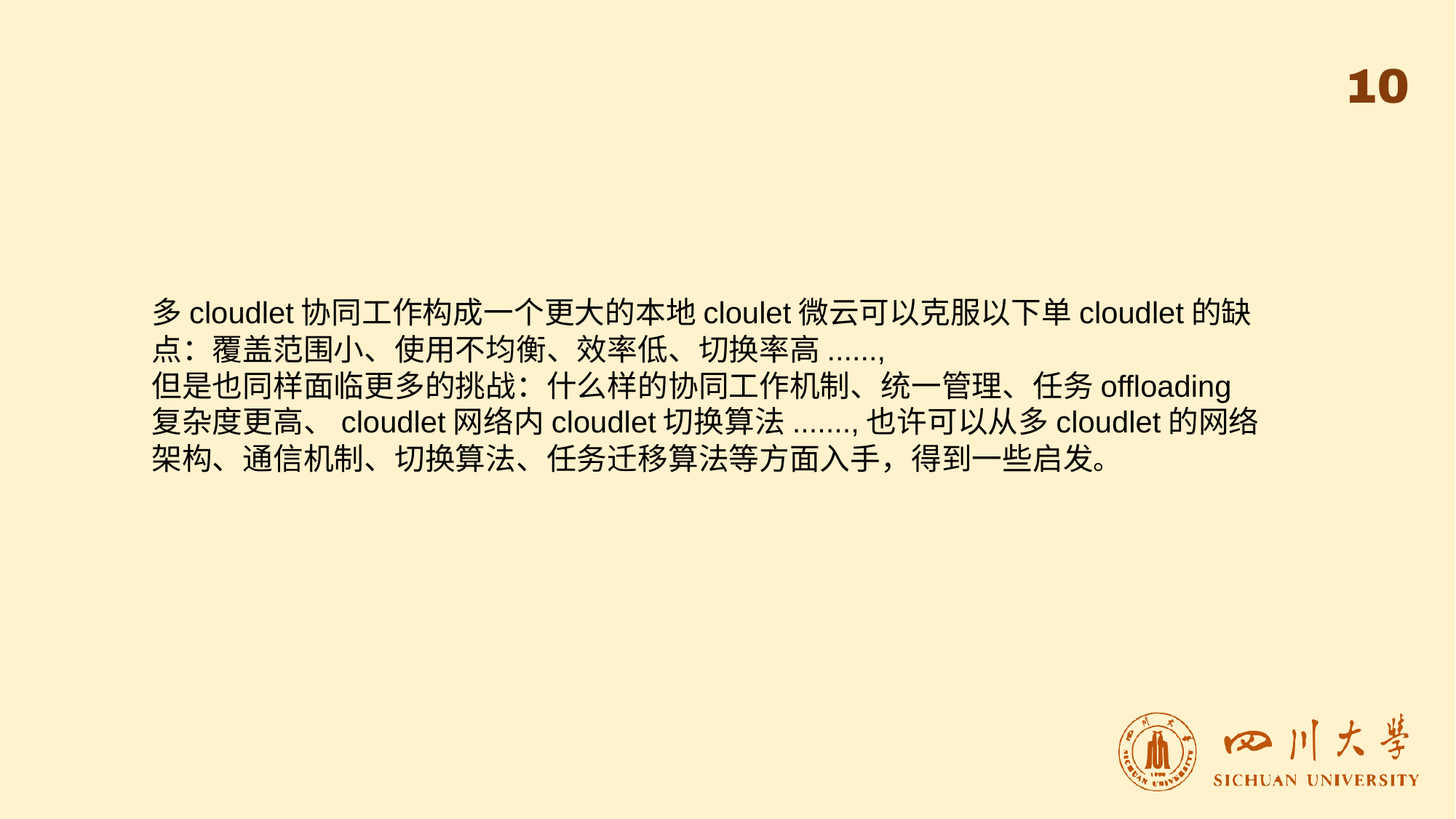

10
#
多cloudlet协同工作构成一个更大的本地cloulet微云可以克服以下单cloudlet的缺点：覆盖范围小、使用不均衡、效率低、切换率高......,
但是也同样面临更多的挑战：什么样的协同工作机制、统一管理、任务offloading复杂度更高、cloudlet网络内cloudlet切换算法.......,也许可以从多cloudlet的网络架构、通信机制、切换算法、任务迁移算法等方面入手，得到一些启发。